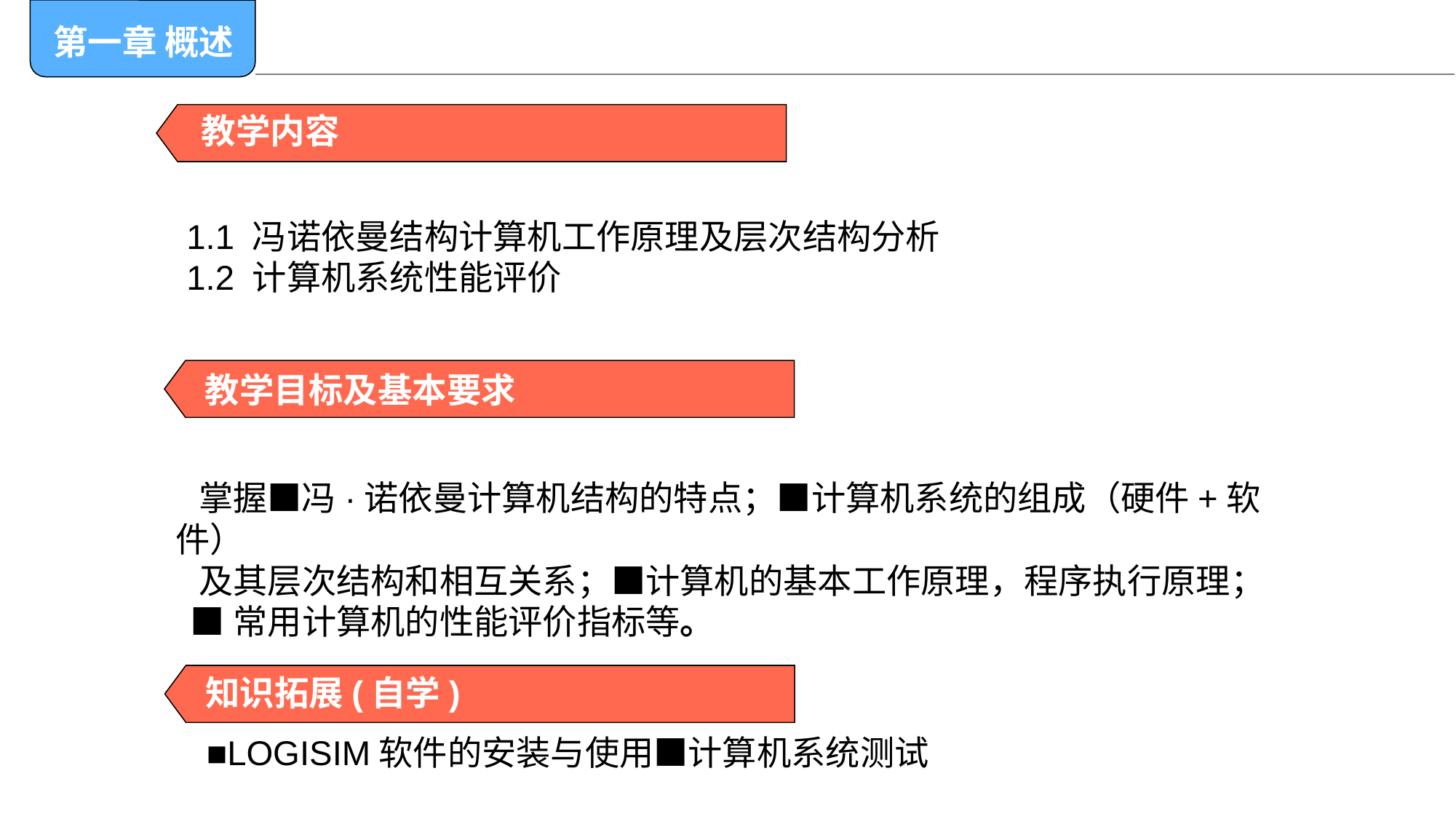

第一章 概述

0

教学内容

  1.1 冯诺依曼结构计算机工作原理及层次结构分析
  1.2 计算机系统性能评价

教学目标及基本要求

  掌握■冯·诺依曼计算机结构的特点；■计算机系统的组成（硬件+软件）
  及其层次结构和相互关系；■计算机的基本工作原理，程序执行原理；
  ■常用计算机的性能评价指标等。

知识拓展(自学)
■LOGISIM软件的安装与使用■计算机系统测试